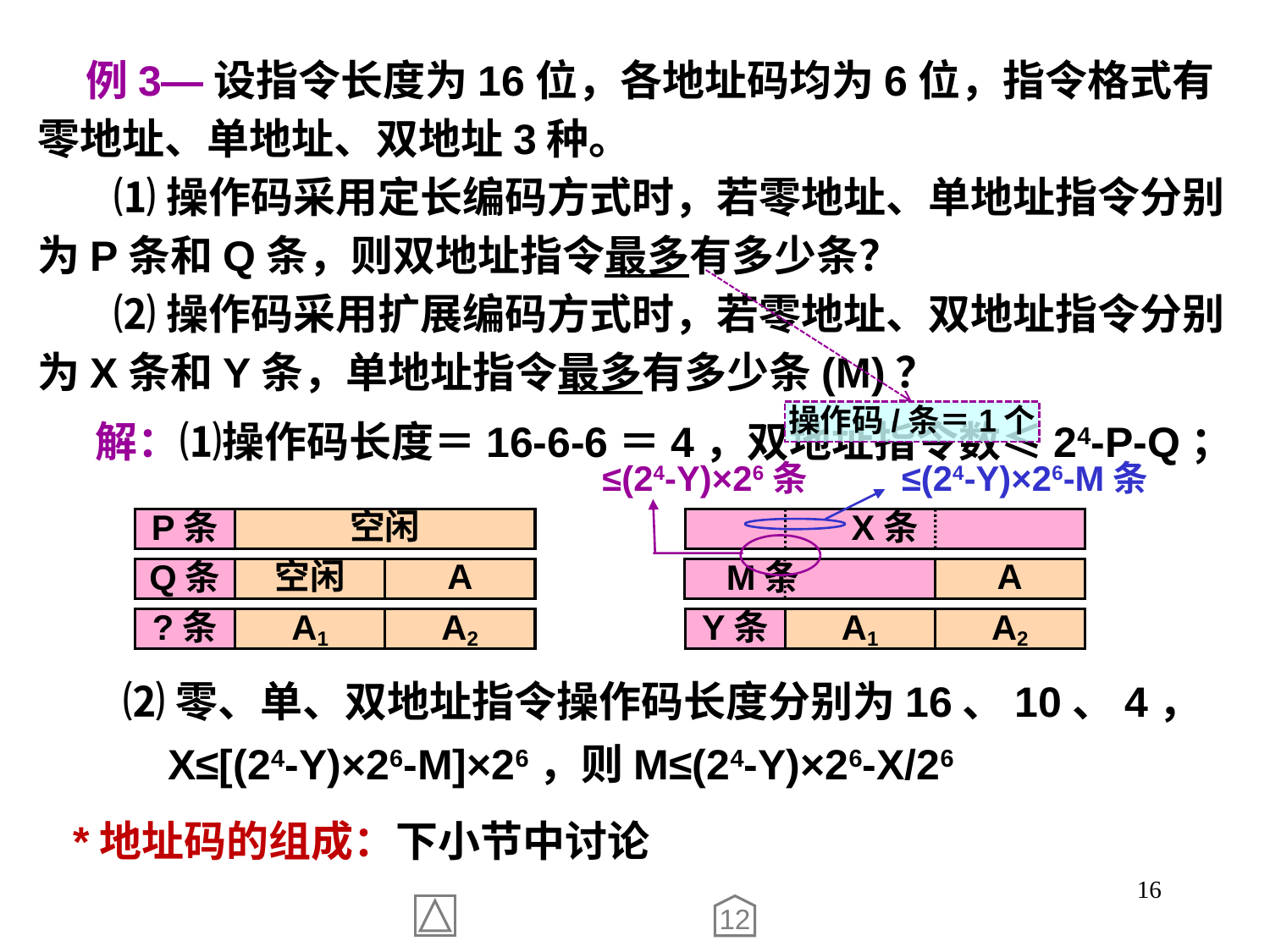

例3—设指令长度为16位，各地址码均为6位，指令格式有零地址、单地址、双地址3种。
        ⑴操作码采用定长编码方式时，若零地址、单地址指令分别为P条和Q条，则双地址指令最多有多少条？
        ⑵操作码采用扩展编码方式时，若零地址、双地址指令分别为X条和Y条，单地址指令最多有多少条(M)？
操作码/条＝1个
     解：⑴操作码长度＝16-6-6＝4，双地址指令数≤24-P-Q；
≤(24-Y)×26条

≤(24-Y)×26-M条

P条
空闲
Q条
空闲
?条
A
A1
A2
X条

    M条
Y条
A
A1
A2
         ⑵零、单、双地址指令操作码长度分别为16、10、4，
           X≤[(24-Y)×26-M]×26，则M≤(24-Y)×26-X/26
   *地址码的组成：下小节中讨论
16
12